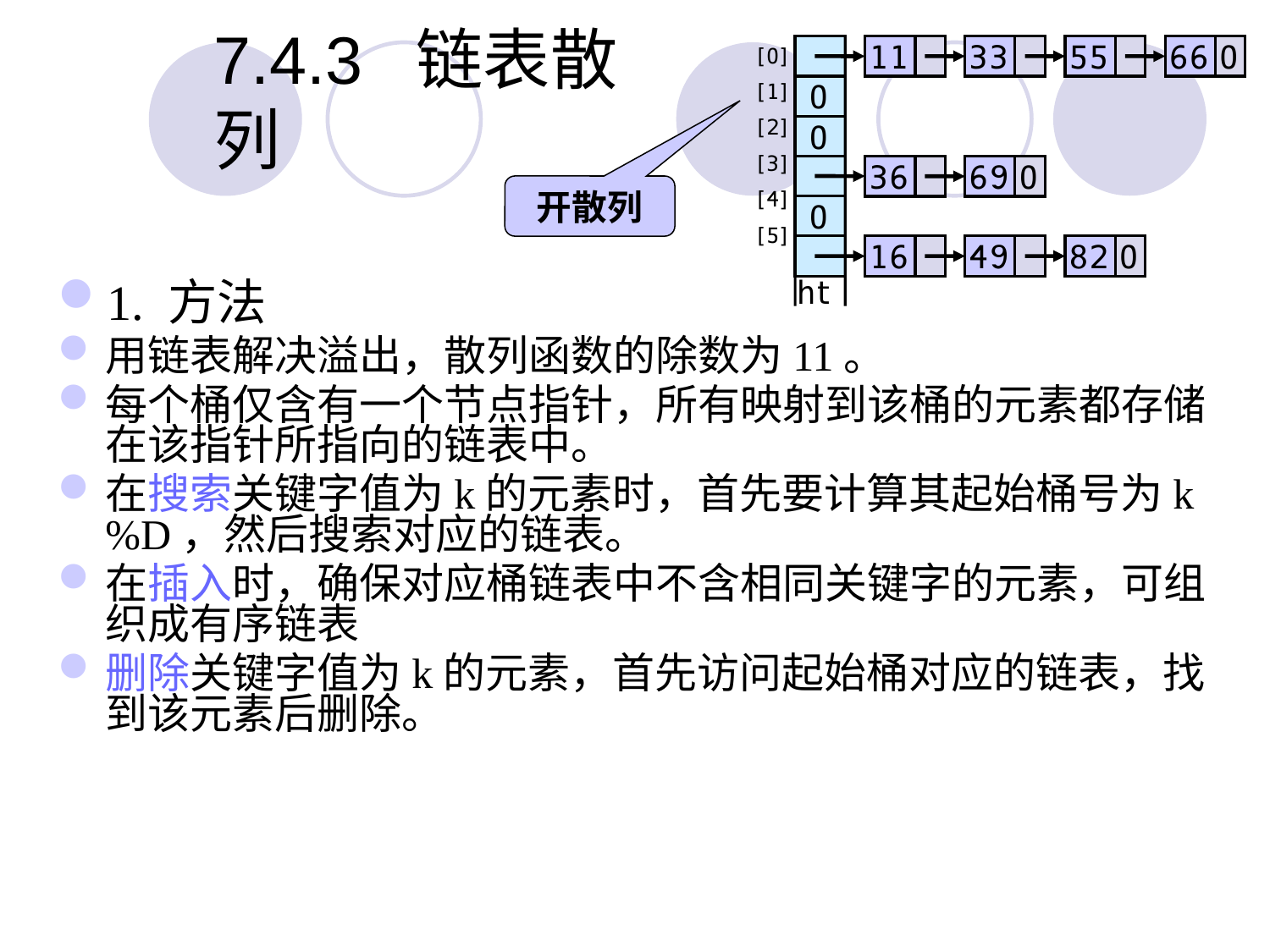

[0]
[1]
[2]
[3]
[4]
[5]

11

33

55

66
0
70

0
7.4.3  链表散列

0

36

69
0
开散列

0

16

49

82
0

ht
1. 方法
用链表解决溢出，散列函数的除数为11。
每个桶仅含有一个节点指针，所有映射到该桶的元素都存储在该指针所指向的链表中。
在搜索关键字值为k的元素时，首先要计算其起始桶号为k%D，然后搜索对应的链表。
在插入时，确保对应桶链表中不含相同关键字的元素，可组织成有序链表
删除关键字值为k的元素，首先访问起始桶对应的链表，找到该元素后删除。